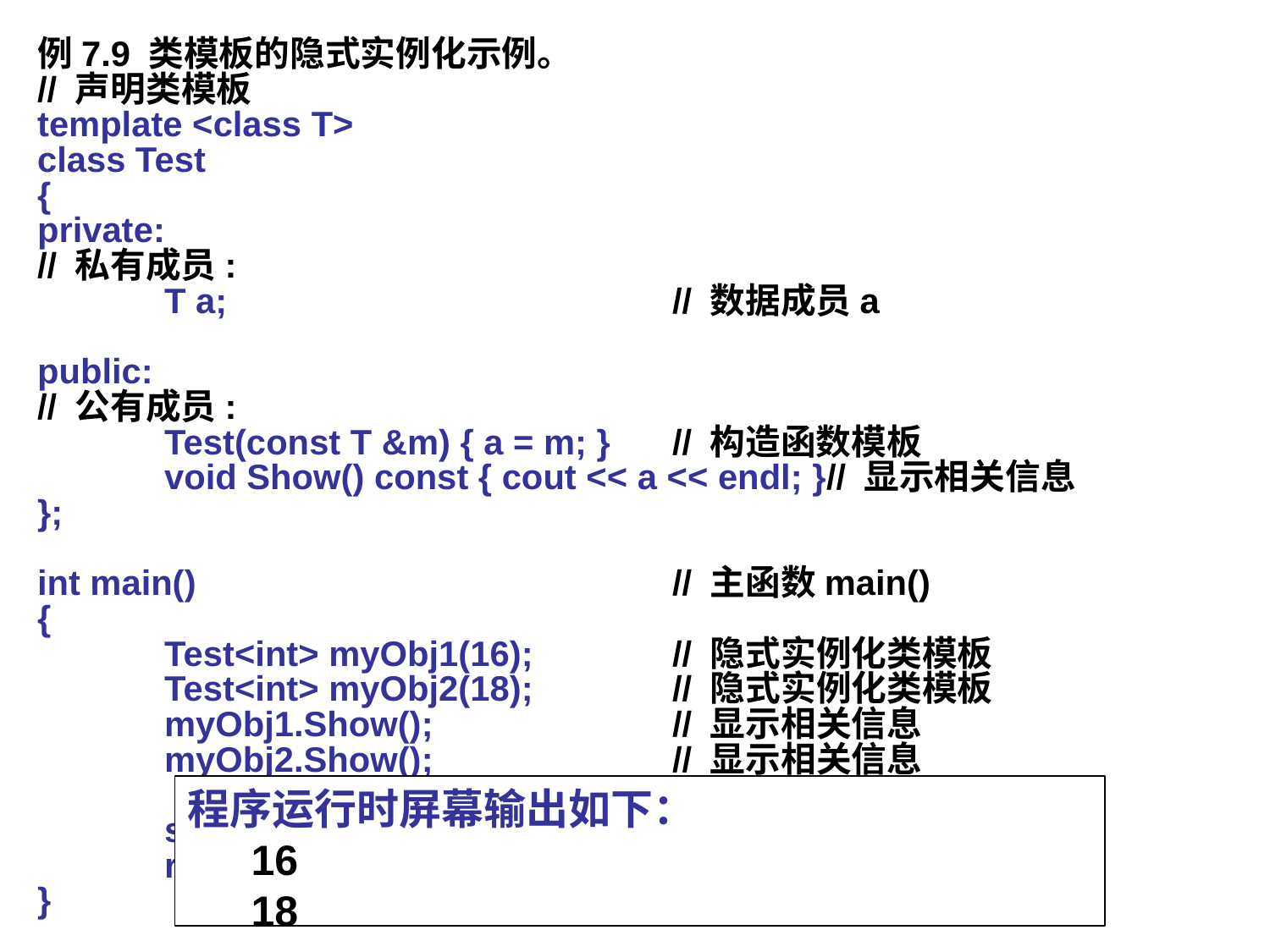

例7.9 类模板的隐式实例化示例。
// 声明类模板
template <class T>
class Test
{
private:
// 私有成员:
	T a;				// 数据成员a

public:
// 公有成员:
	Test(const T &m) { a = m; }	// 构造函数模板
	void Show() const { cout << a << endl; }// 显示相关信息
};

int main()				// 主函数main()
{
	Test<int> myObj1(16);		// 隐式实例化类模板
	Test<int> myObj2(18);		// 隐式实例化类模板
	myObj1.Show();		// 显示相关信息
	myObj2.Show();		// 显示相关信息

	system("PAUSE");		// 输出系统提示信息
	return 0;               		// 返回值0, 返回操作系统
}
程序运行时屏幕输出如下：
16
18